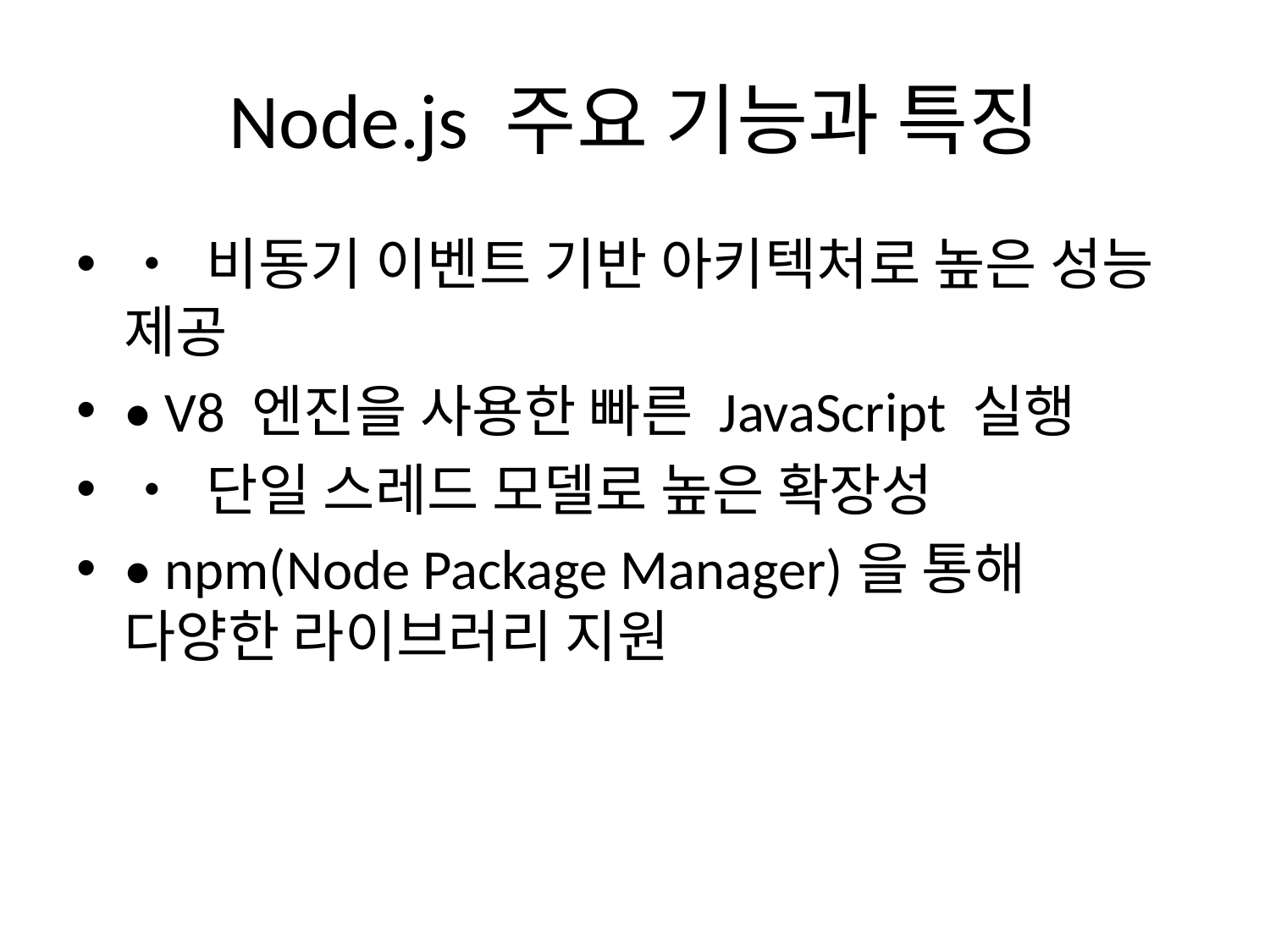

# Node.js 주요 기능과 특징
• 비동기 이벤트 기반 아키텍처로 높은 성능 제공
• V8 엔진을 사용한 빠른 JavaScript 실행
• 단일 스레드 모델로 높은 확장성
• npm(Node Package Manager)을 통해 다양한 라이브러리 지원